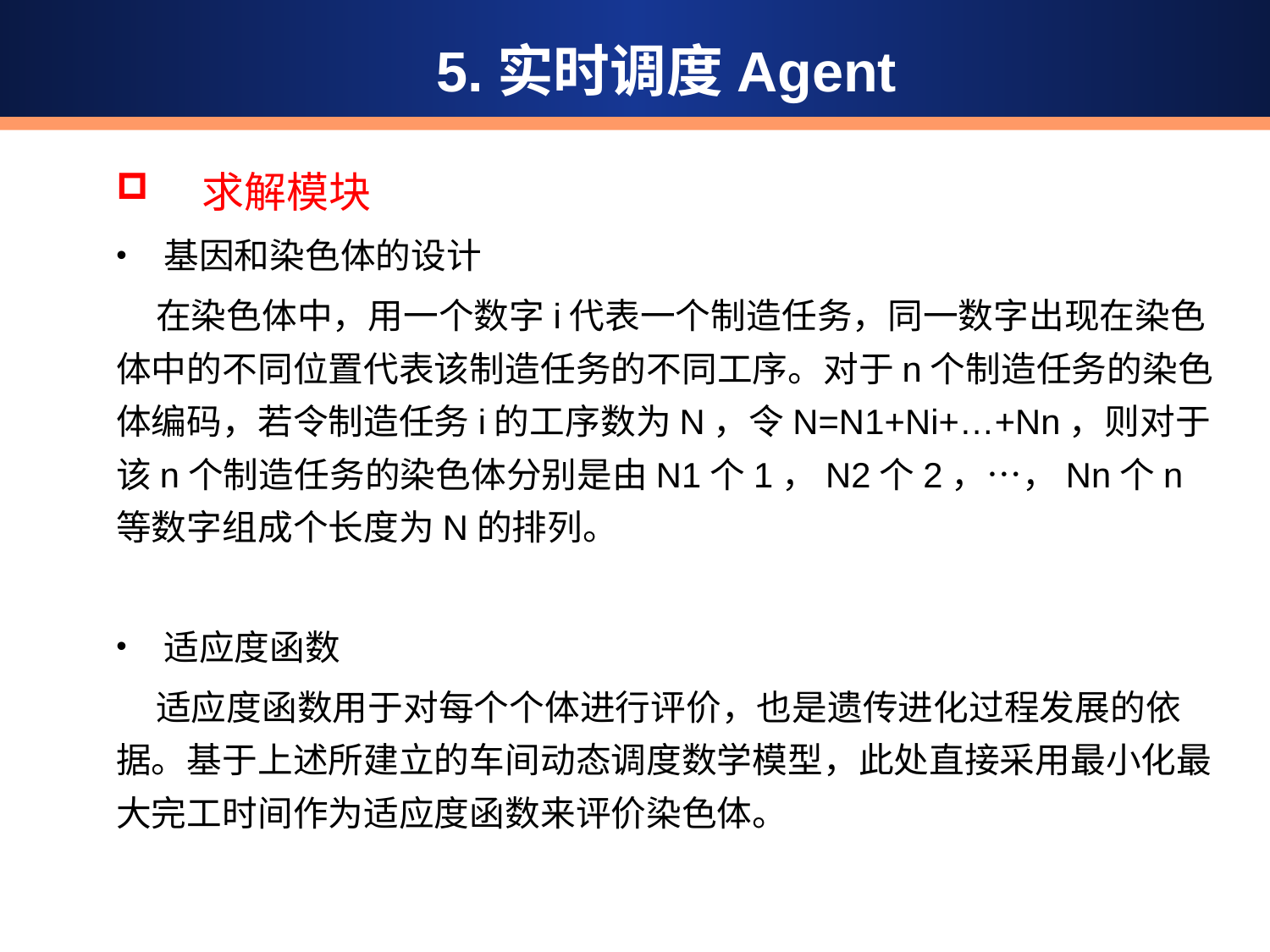

5.实时调度Agent
求解模块
基因和染色体的设计
    在染色体中，用一个数字i代表一个制造任务，同一数字出现在染色体中的不同位置代表该制造任务的不同工序。对于n个制造任务的染色体编码，若令制造任务i的工序数为N，令N=N1+Ni+…+Nn，则对于该n个制造任务的染色体分别是由N1个1，N2个2，…，Nn个n等数字组成个长度为N的排列。

适应度函数
    适应度函数用于对每个个体进行评价，也是遗传进化过程发展的依据。基于上述所建立的车间动态调度数学模型，此处直接采用最小化最大完工时间作为适应度函数来评价染色体。